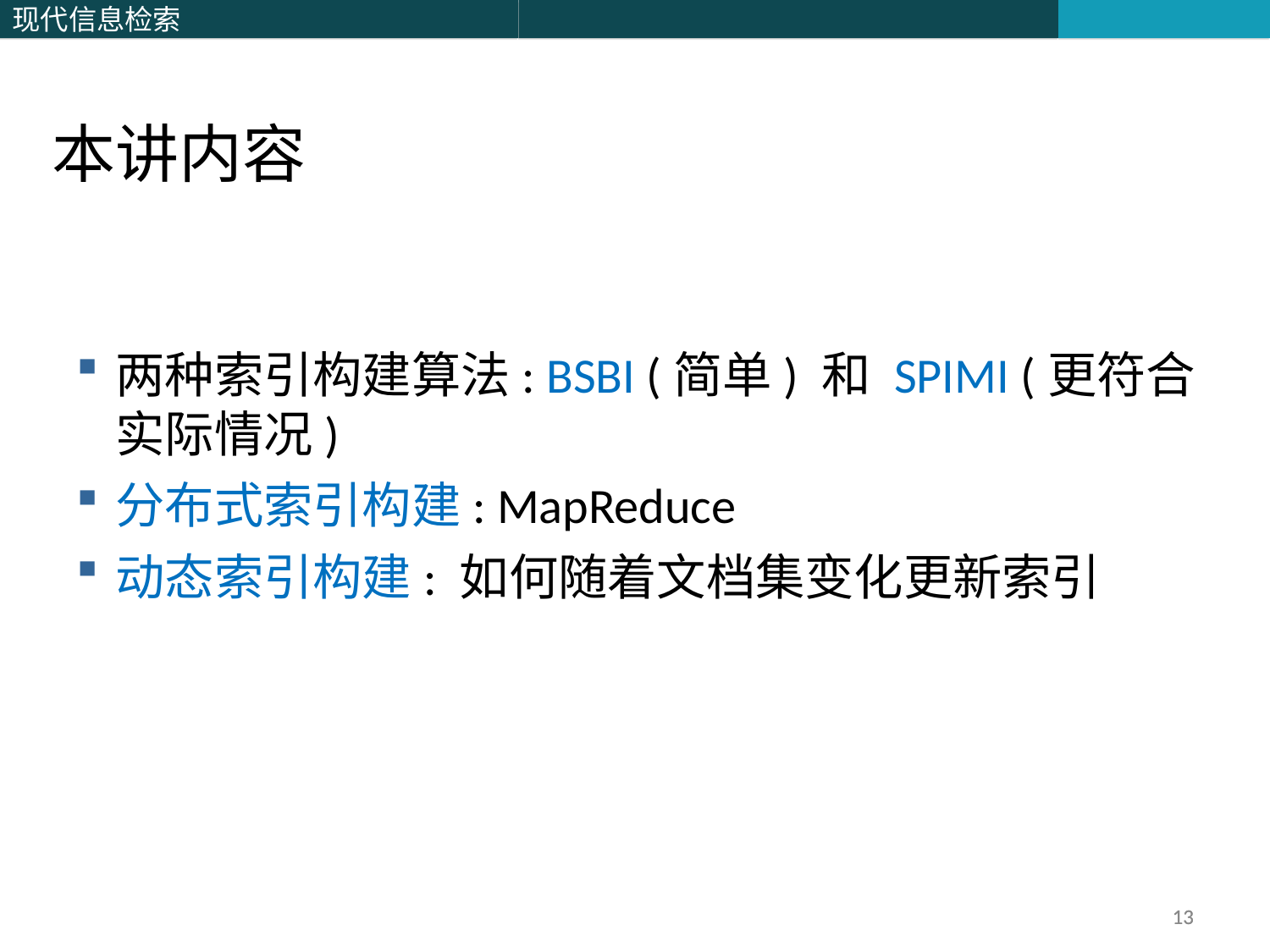

本讲内容
两种索引构建算法: BSBI (简单) 和 SPIMI (更符合实际情况)
分布式索引构建: MapReduce
动态索引构建: 如何随着文档集变化更新索引
13
13